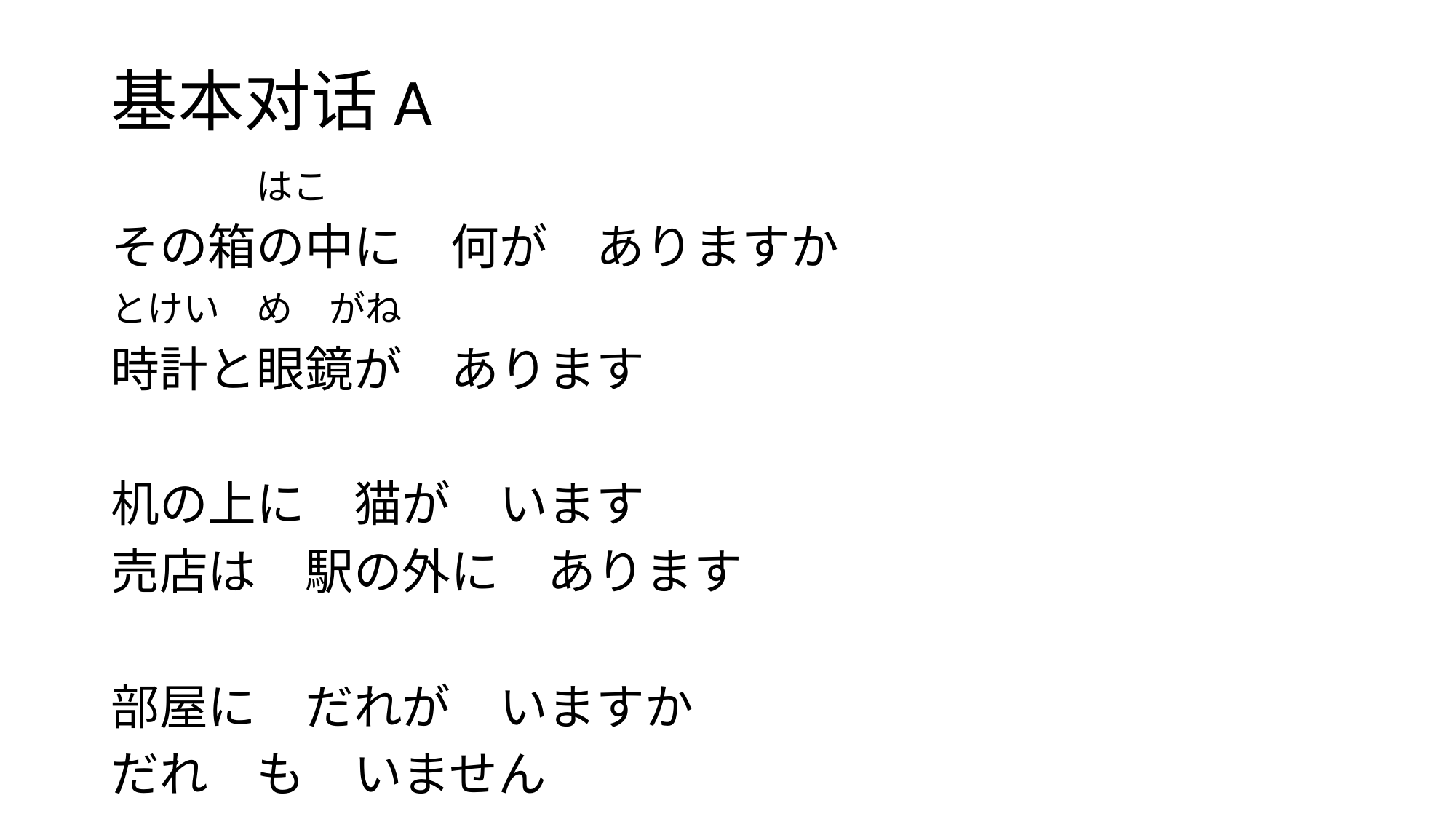

# 基本对话A
　　　　はこ
その箱の中に　何が　ありますか
とけい　め　がね
時計と眼鏡が　あります

机の上に　猫が　います
売店は　駅の外に　あります

部屋に　だれが　いますか
だれ　も　いません